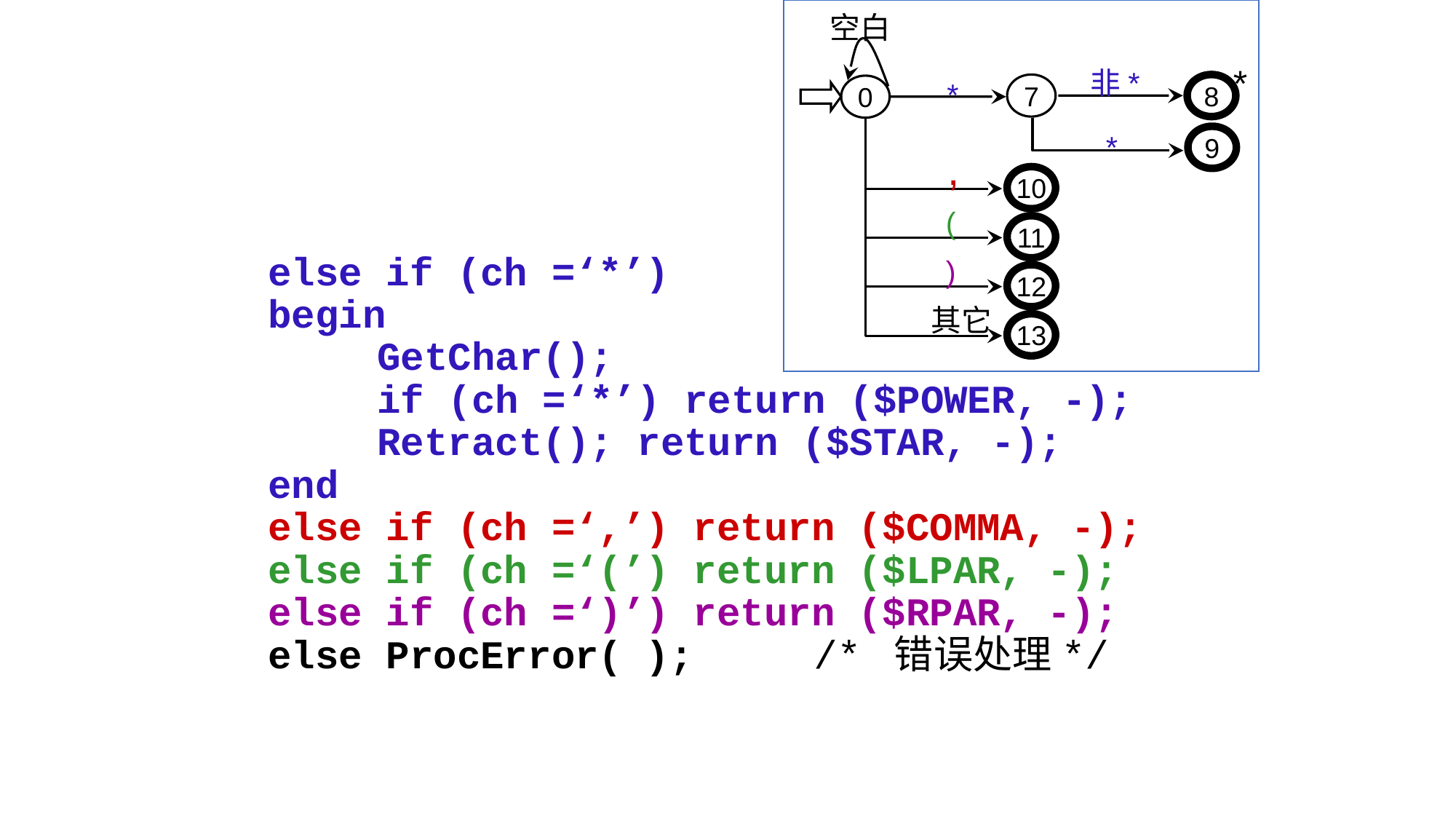

空白

*
非*
*
7
8
0

*
9
,
10

(
11

)
12

其它
13
else if (ch =‘*’)
begin
	GetChar();
	if (ch =‘*’) return ($POWER, -);
	Retract(); return ($STAR, -);
end
else if (ch =‘,’) return ($COMMA, -);
else if (ch =‘(’) return ($LPAR, -);
else if (ch =‘)’) return ($RPAR, -);
else ProcError( );		/* 错误处理*/